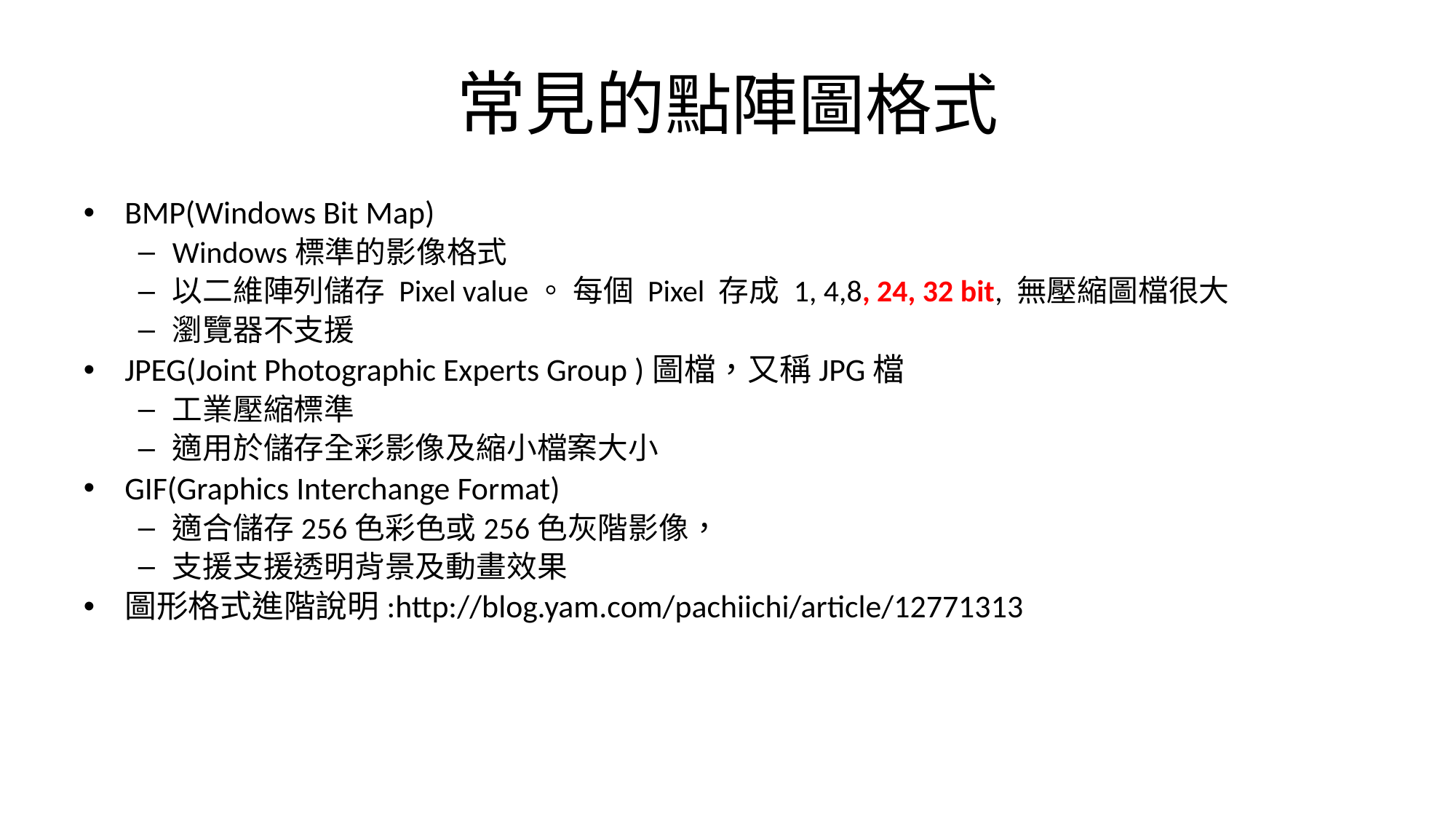

# 常見的點陣圖格式
BMP(Windows Bit Map)
Windows標準的影像格式
以二維陣列儲存 Pixel value。 每個 Pixel 存成 1, 4,8, 24, 32 bit, 無壓縮圖檔很大
瀏覽器不支援
JPEG(Joint Photographic Experts Group )圖檔，又稱JPG檔
工業壓縮標準
適用於儲存全彩影像及縮小檔案大小
GIF(Graphics Interchange Format)
適合儲存256色彩色或256色灰階影像，
支援支援透明背景及動畫效果
圖形格式進階說明:http://blog.yam.com/pachiichi/article/12771313